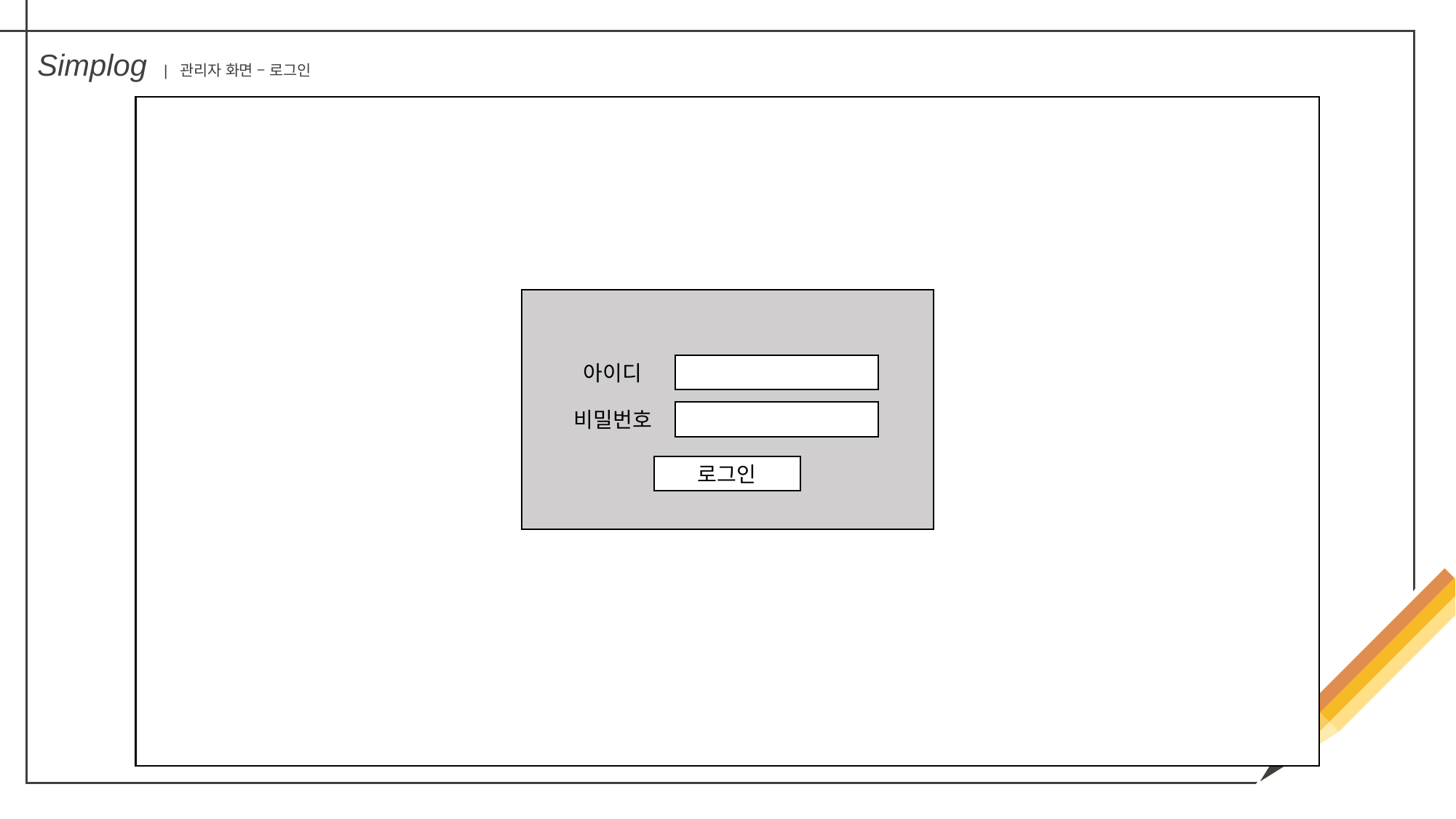

Simplog  |  관리자 화면 – 로그인

아이디

비밀번호
로그인